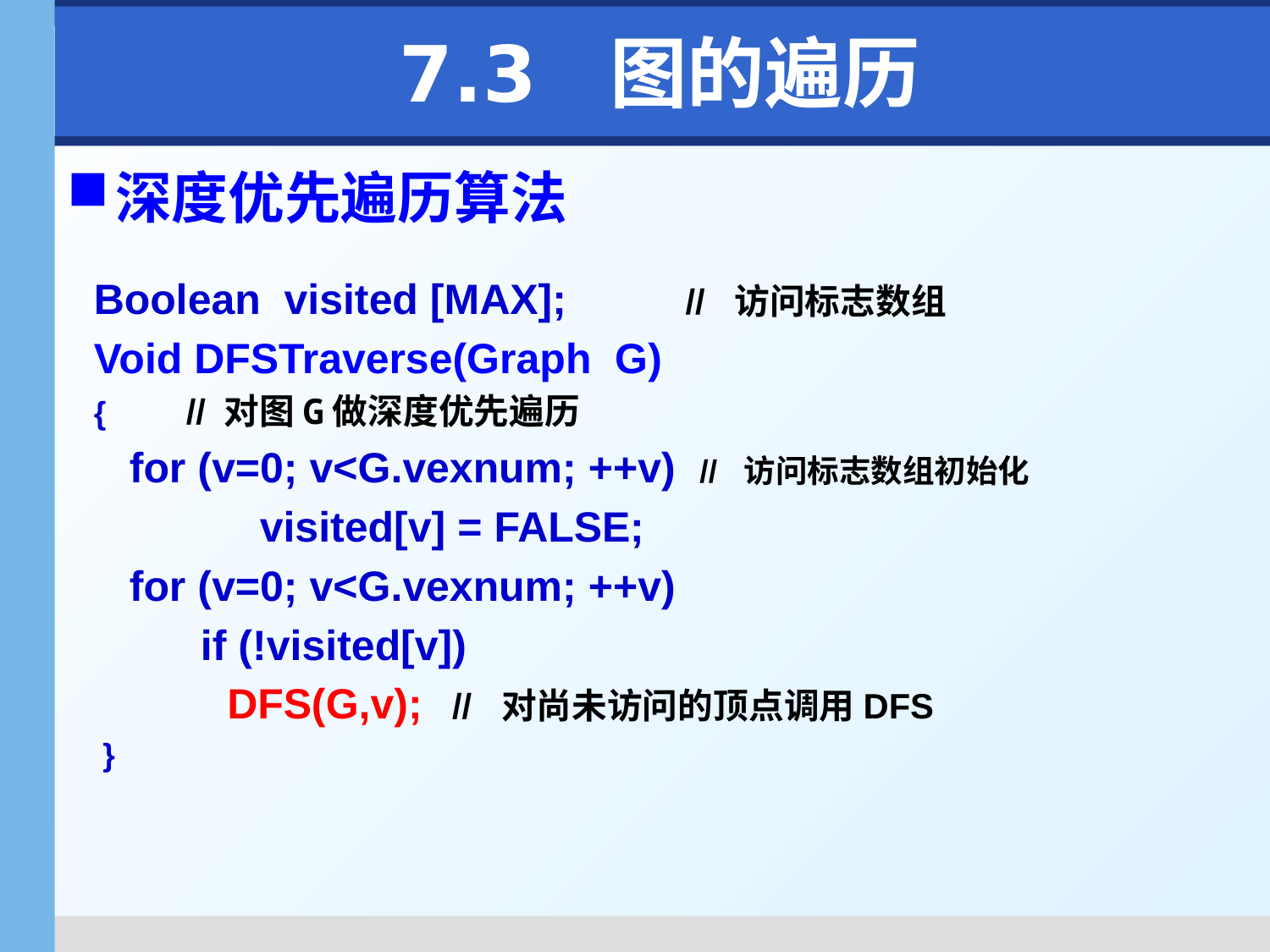

# 7.3  图的遍历
深度优先遍历算法
Boolean  visited [MAX];          // 访问标志数组
Void DFSTraverse(Graph  G)
{         // 对图G做深度优先遍历
   for (v=0; v<G.vexnum; ++v)  // 访问标志数组初始化
              visited[v] = FALSE;
   for (v=0; v<G.vexnum; ++v)
         if (!visited[v])
               DFS(G,v);   // 对尚未访问的顶点调用DFS
 }